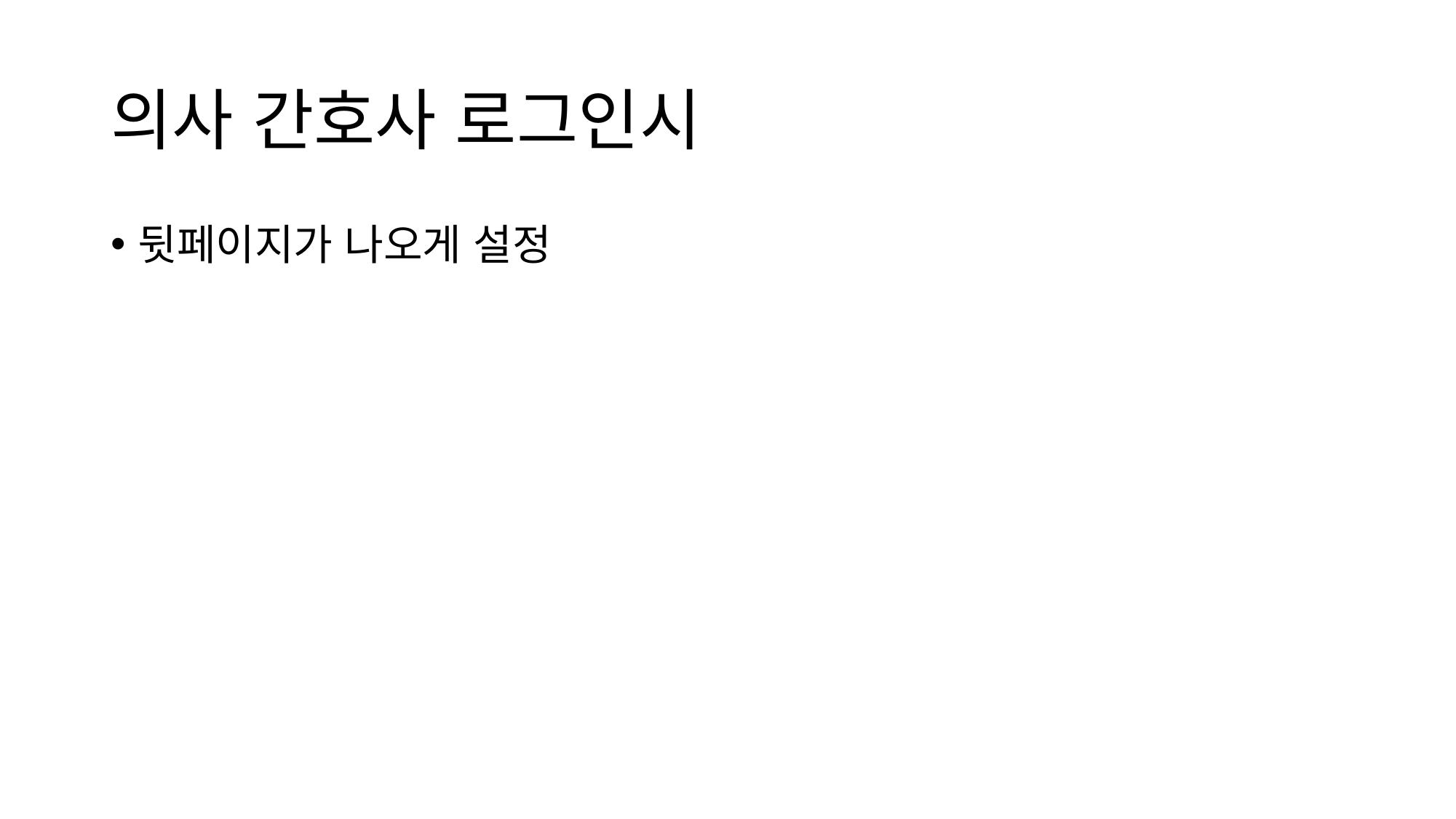

# 의사 간호사 로그인시
뒷페이지가 나오게 설정